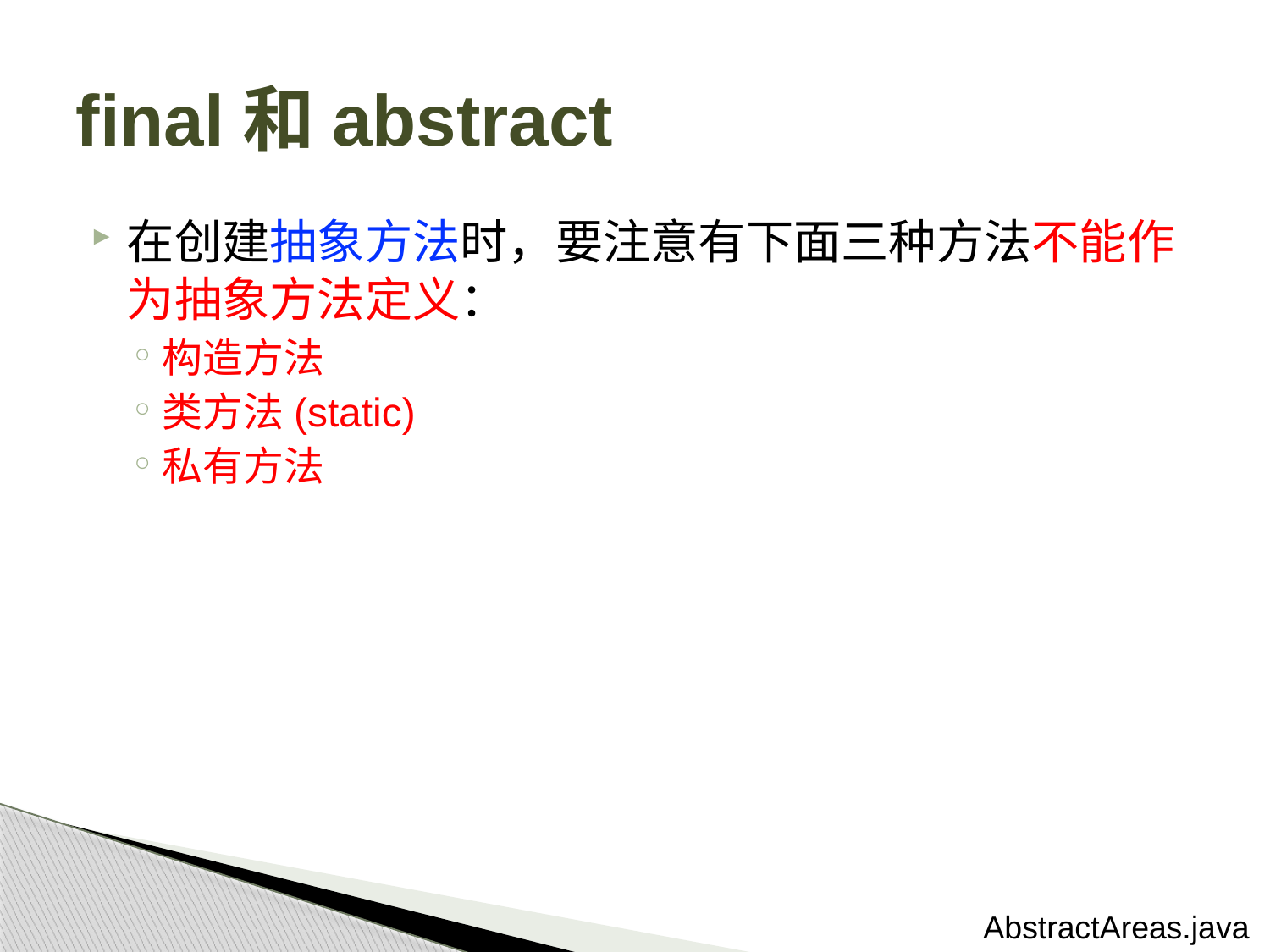

# final和abstract
在创建抽象方法时，要注意有下面三种方法不能作为抽象方法定义：
构造方法
类方法(static)
私有方法

AbstractAreas.java